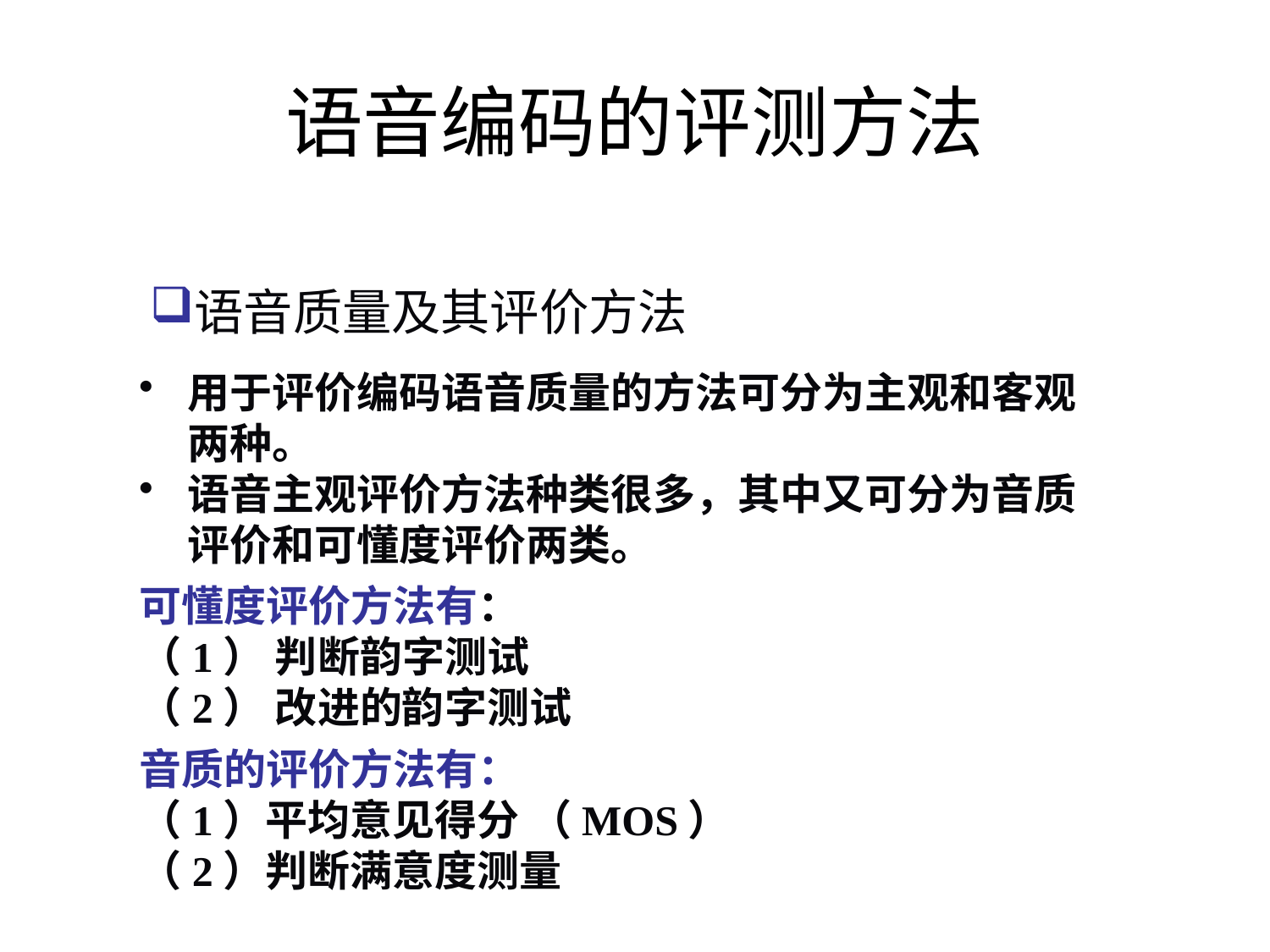

语音编码的评测方法
语音质量及其评价方法
用于评价编码语音质量的方法可分为主观和客观两种。
语音主观评价方法种类很多，其中又可分为音质评价和可懂度评价两类。
可懂度评价方法有：
（1） 判断韵字测试
（2） 改进的韵字测试
音质的评价方法有：
（1）平均意见得分 （MOS）
（2）判断满意度测量